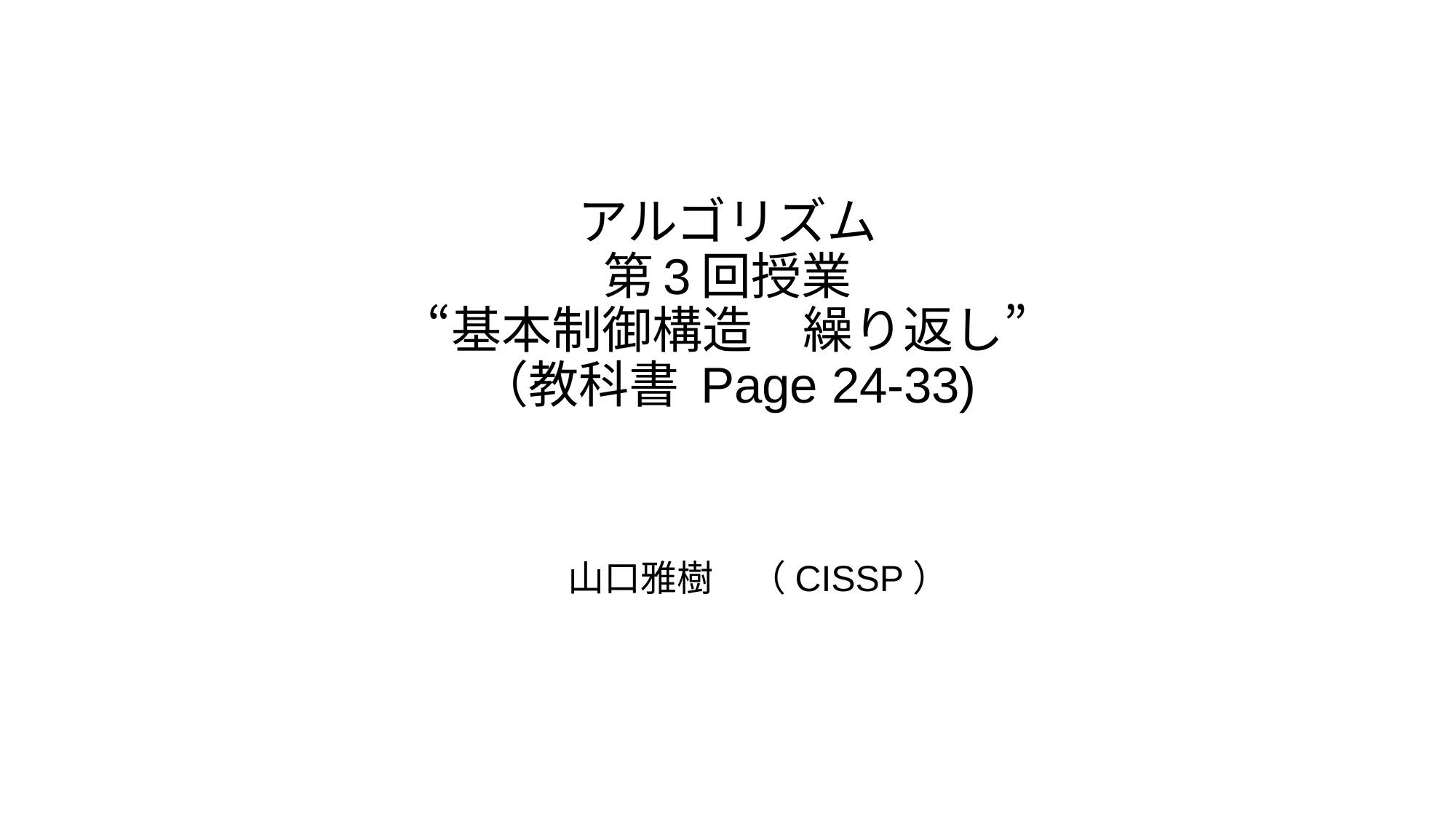

# アルゴリズム 第3回授業 “基本制御構造　繰り返し” （教科書 Page 24-33)
山口雅樹　（CISSP）